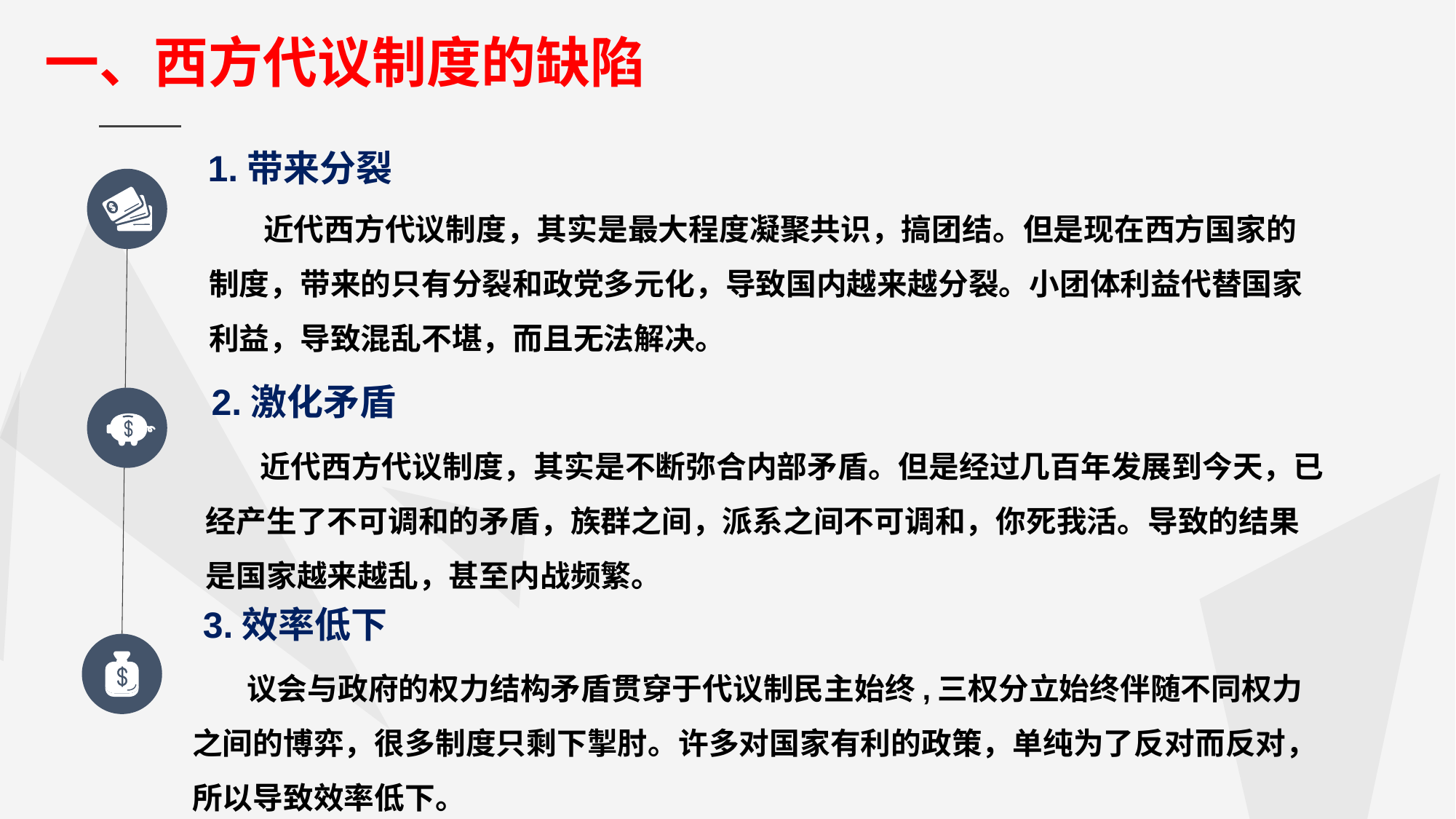

一、西方代议制度的缺陷
 1.带来分裂

近代西方代议制度，其实是最大程度凝聚共识，搞团结。但是现在西方国家的制度，带来的只有分裂和政党多元化，导致国内越来越分裂。小团体利益代替国家利益，导致混乱不堪，而且无法解决。

2.激化矛盾

近代西方代议制度，其实是不断弥合内部矛盾。但是经过几百年发展到今天，已经产生了不可调和的矛盾，族群之间，派系之间不可调和，你死我活。导致的结果是国家越来越乱，甚至内战频繁。

3.效率低下

议会与政府的权力结构矛盾贯穿于代议制民主始终,三权分立始终伴随不同权力之间的博弈，很多制度只剩下掣肘。许多对国家有利的政策，单纯为了反对而反对，所以导致效率低下。